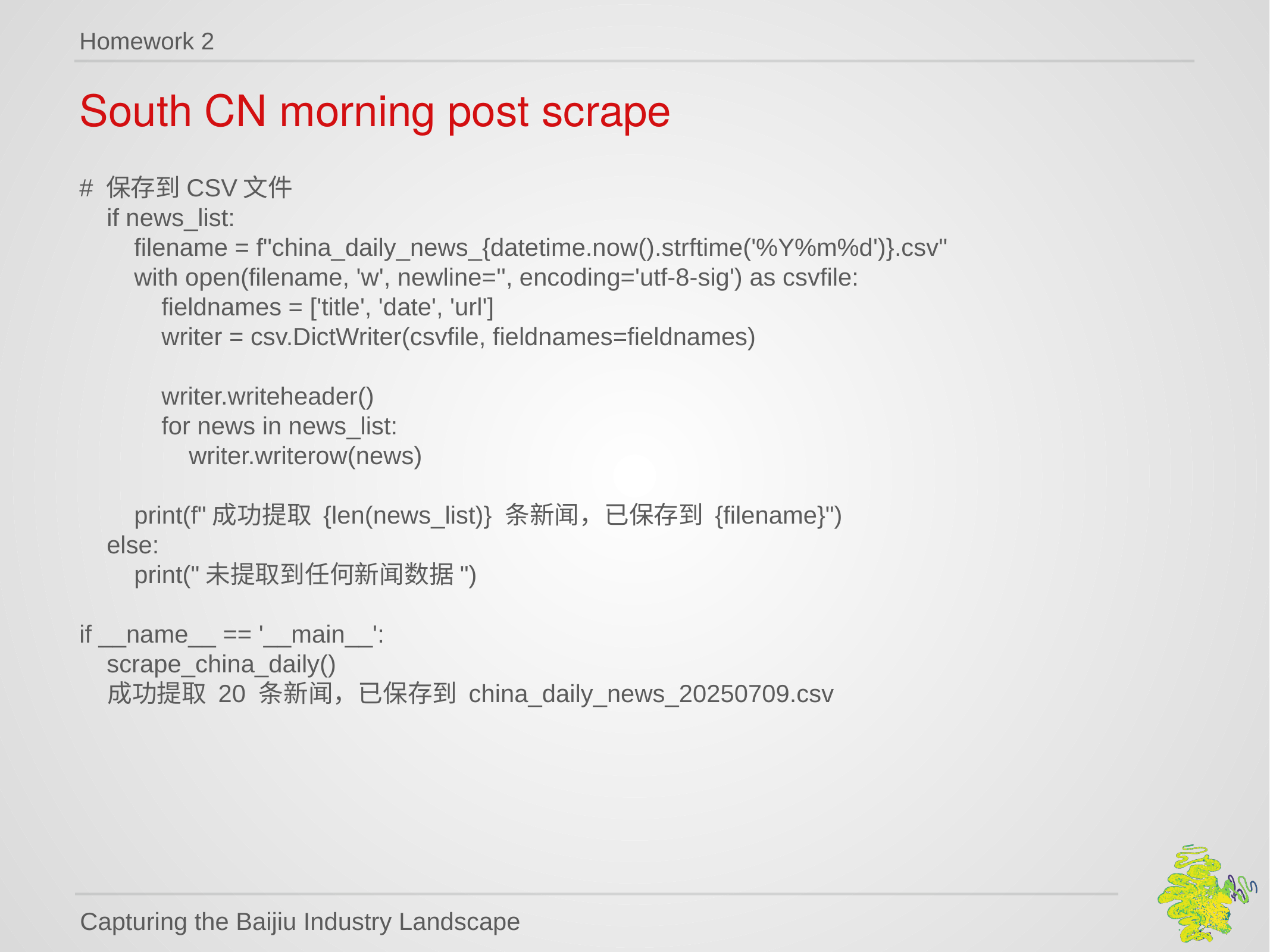

Homework 2
# South CN morning post scrape
# 保存到CSV文件
    if news_list:
        filename = f"china_daily_news_{datetime.now().strftime('%Y%m%d')}.csv"
        with open(filename, 'w', newline='', encoding='utf-8-sig') as csvfile:
            fieldnames = ['title', 'date', 'url']
            writer = csv.DictWriter(csvfile, fieldnames=fieldnames)

            writer.writeheader()
            for news in news_list:
                writer.writerow(news)

        print(f"成功提取 {len(news_list)} 条新闻，已保存到 {filename}")
    else:
        print("未提取到任何新闻数据")

if __name__ == '__main__':
    scrape_china_daily()
    成功提取 20 条新闻，已保存到 china_daily_news_20250709.csv